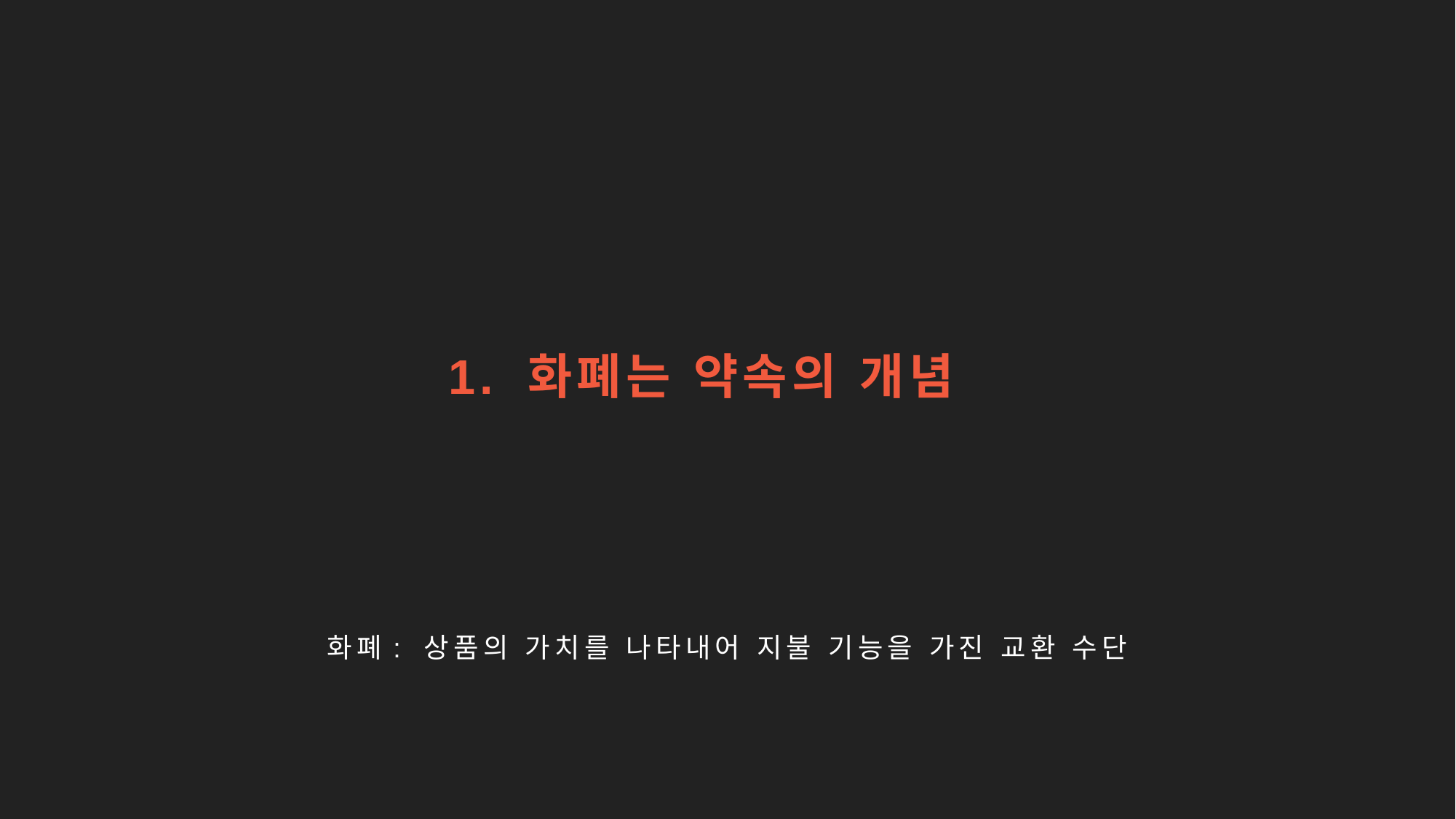

1. 화폐는 약속의 개념
화폐: 상품의 가치를 나타내어 지불 기능을 가진 교환 수단